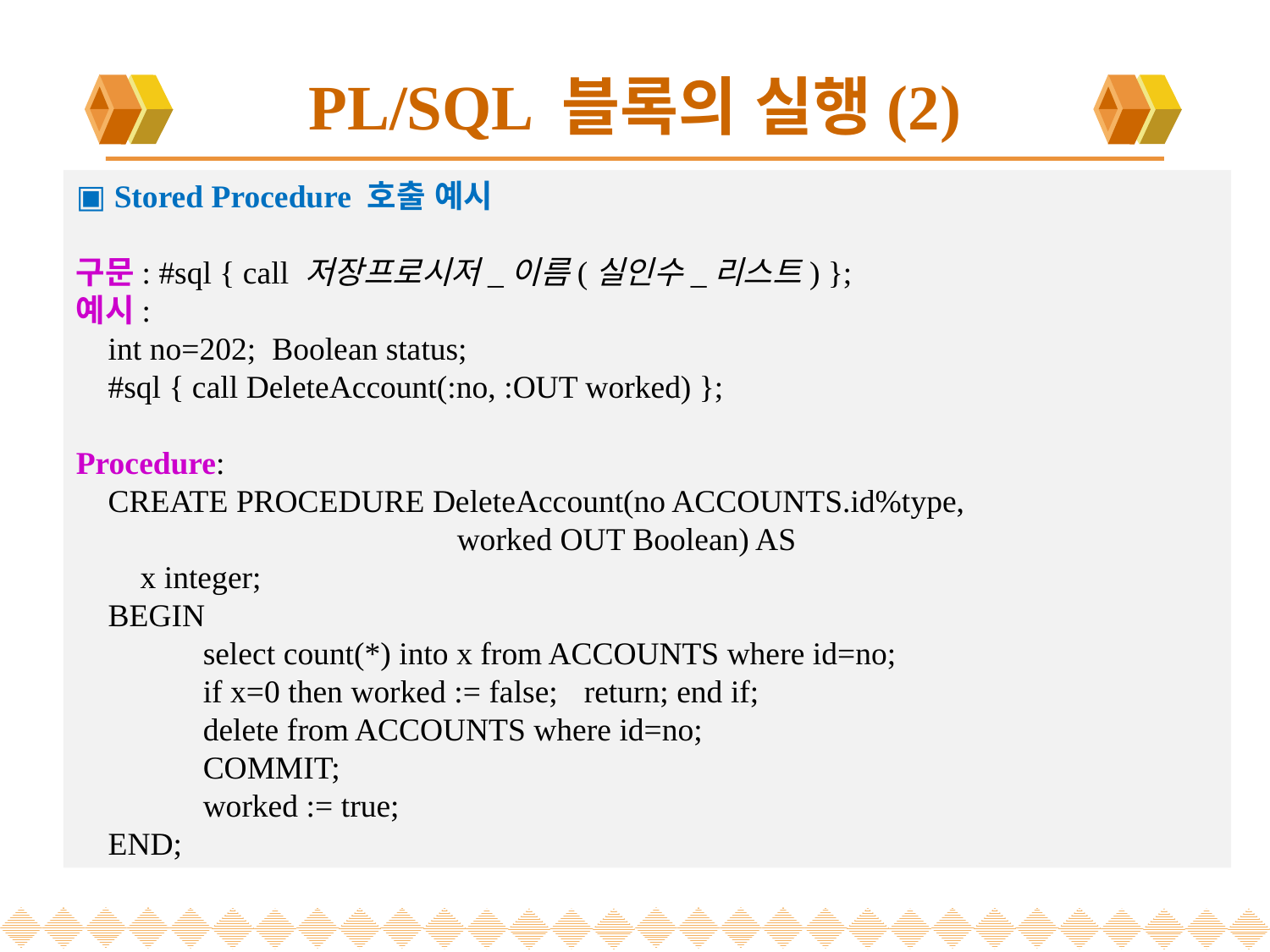

# PL/SQL 블록의 실행(2)
▣ Stored Procedure 호출 예시

구문: #sql { call 저장프로시저_이름(실인수_리스트) };
예시:
    int no=202;  Boolean status;
    #sql { call DeleteAccount(:no, :OUT worked) };

Procedure:
    CREATE PROCEDURE DeleteAccount(no ACCOUNTS.id%type,
			worked OUT Boolean) AS
        x integer;
    BEGIN
	select count(*) into x from ACCOUNTS where id=no;
	if x=0 then worked := false; 	return; end if;
	delete from ACCOUNTS where id=no;
	COMMIT;
	worked := true;
    END;